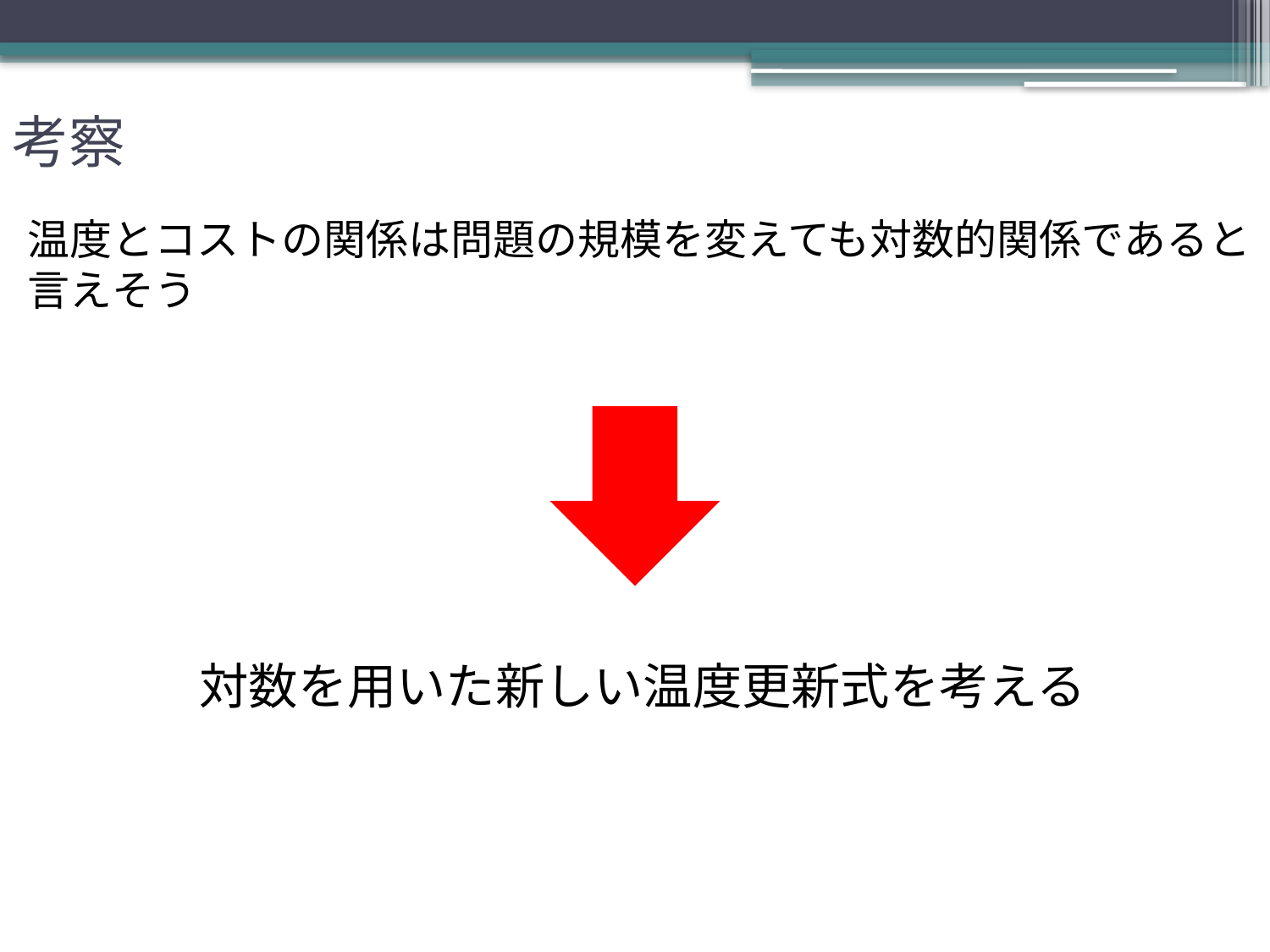

# 考察
温度とコストの関係は問題の規模を変えても対数的関係であると言えそう

対数を用いた新しい温度更新式を考える